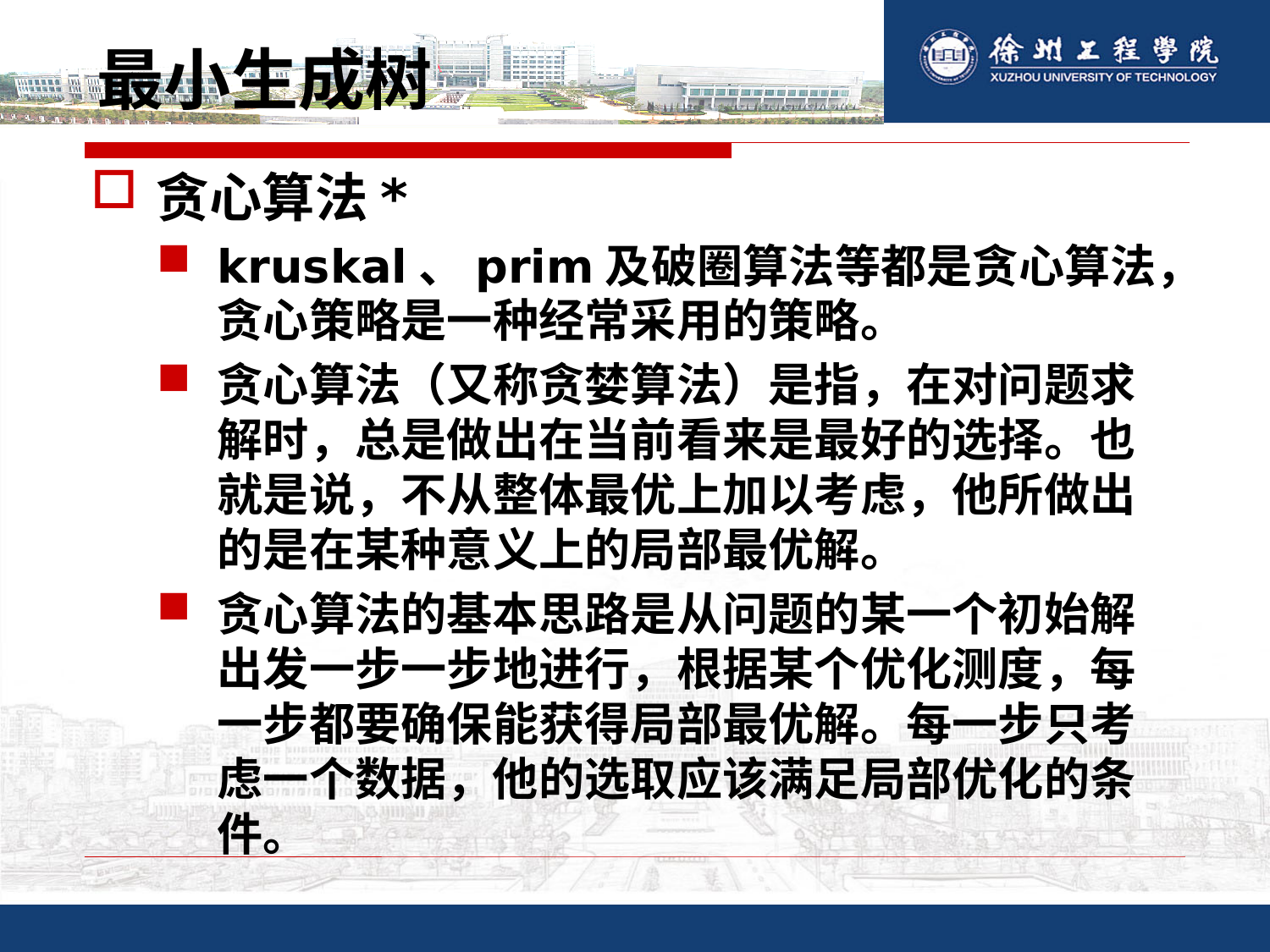

# 最小生成树
贪心算法*
kruskal、prim及破圈算法等都是贪心算法，贪心策略是一种经常采用的策略。
贪心算法（又称贪婪算法）是指，在对问题求解时，总是做出在当前看来是最好的选择。也就是说，不从整体最优上加以考虑，他所做出的是在某种意义上的局部最优解。
贪心算法的基本思路是从问题的某一个初始解出发一步一步地进行，根据某个优化测度，每一步都要确保能获得局部最优解。每一步只考虑一个数据，他的选取应该满足局部优化的条件。